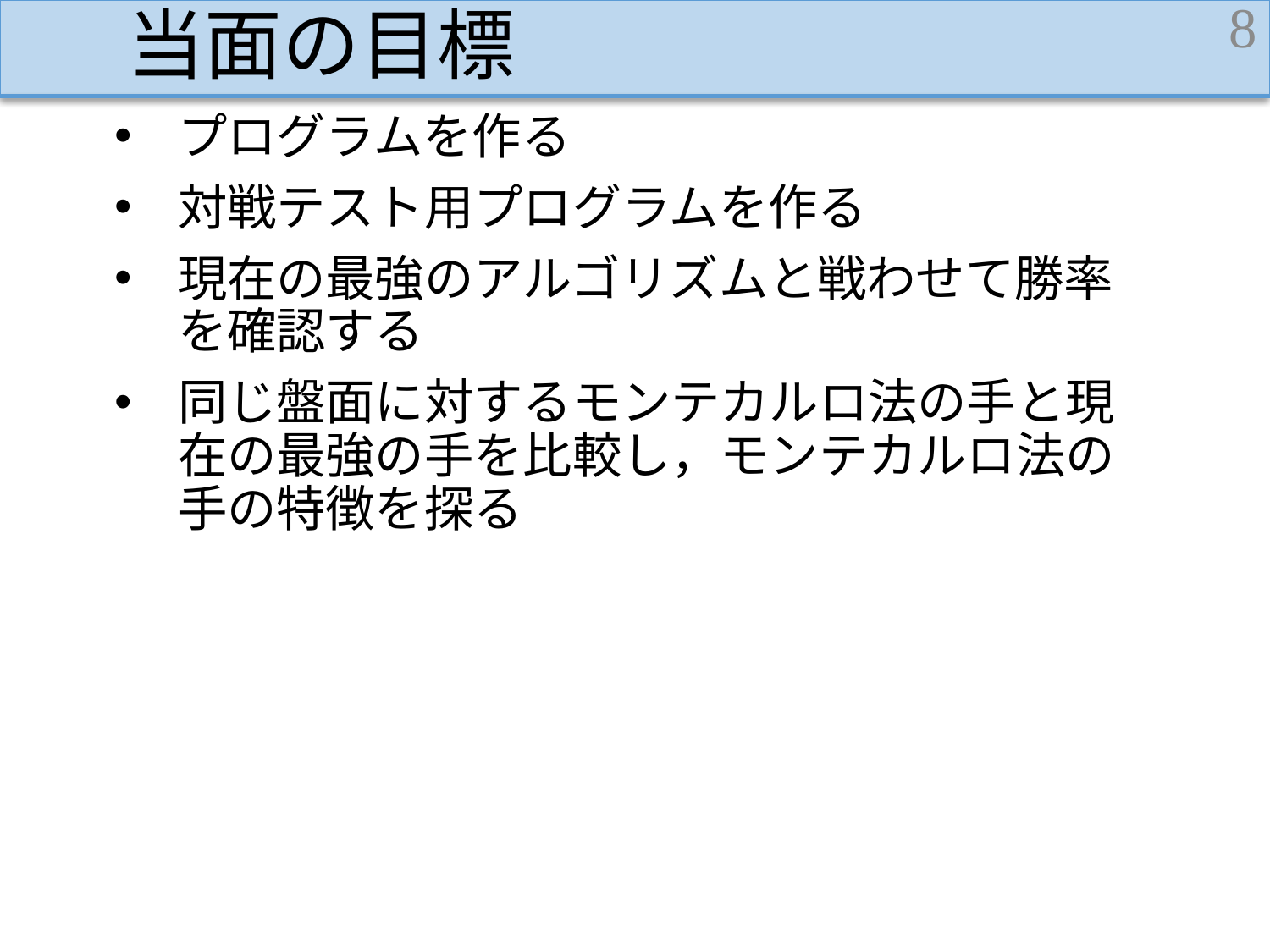

# 当面の目標
8
プログラムを作る
対戦テスト用プログラムを作る
現在の最強のアルゴリズムと戦わせて勝率を確認する
同じ盤面に対するモンテカルロ法の手と現在の最強の手を比較し，モンテカルロ法の手の特徴を探る